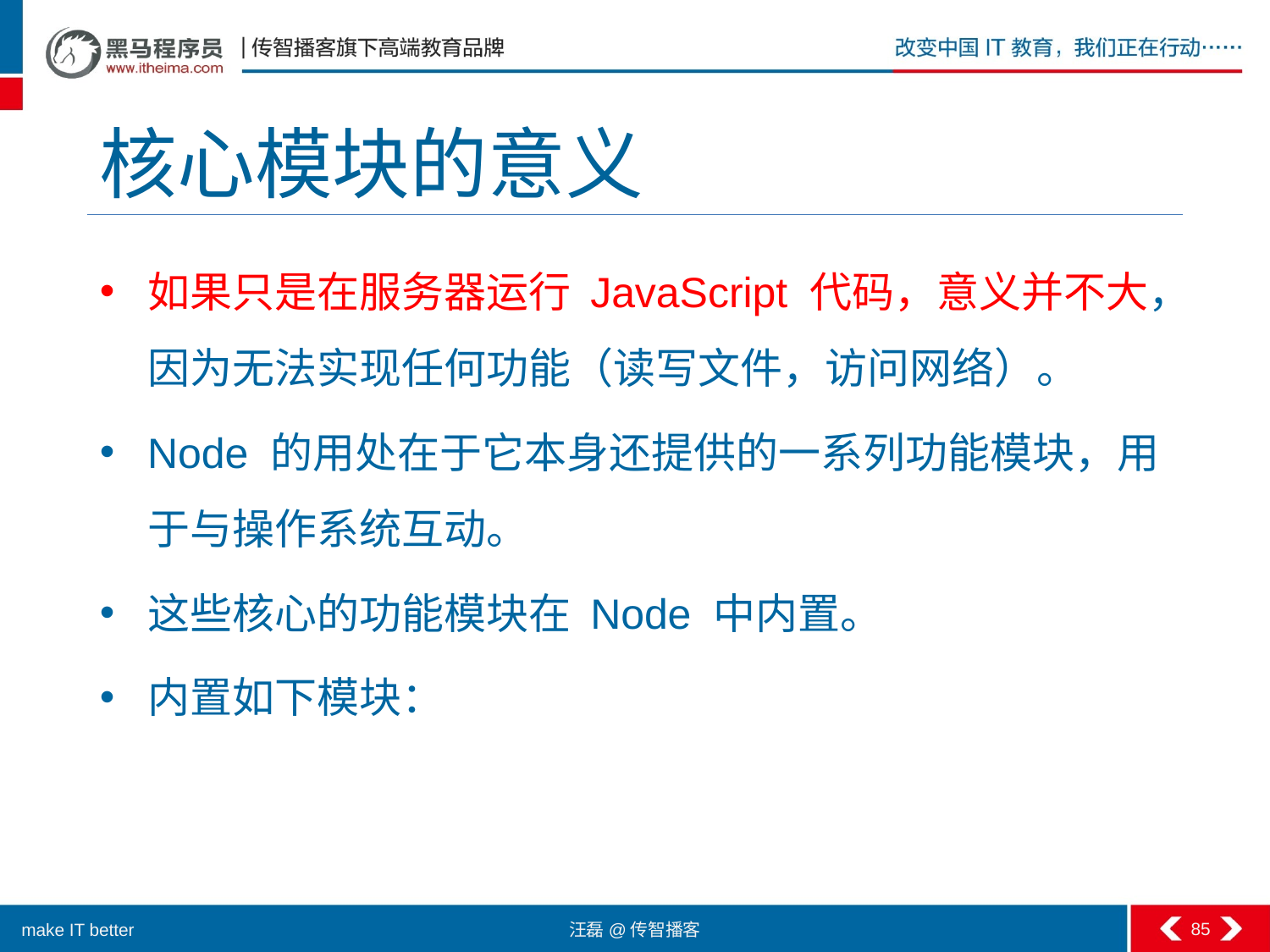

# 核心模块的意义
如果只是在服务器运行 JavaScript 代码，意义并不大，因为无法实现任何功能（读写文件，访问网络）。
Node 的用处在于它本身还提供的一系列功能模块，用于与操作系统互动。
这些核心的功能模块在 Node 中内置。
内置如下模块：
85
汪磊@传智播客
make IT better